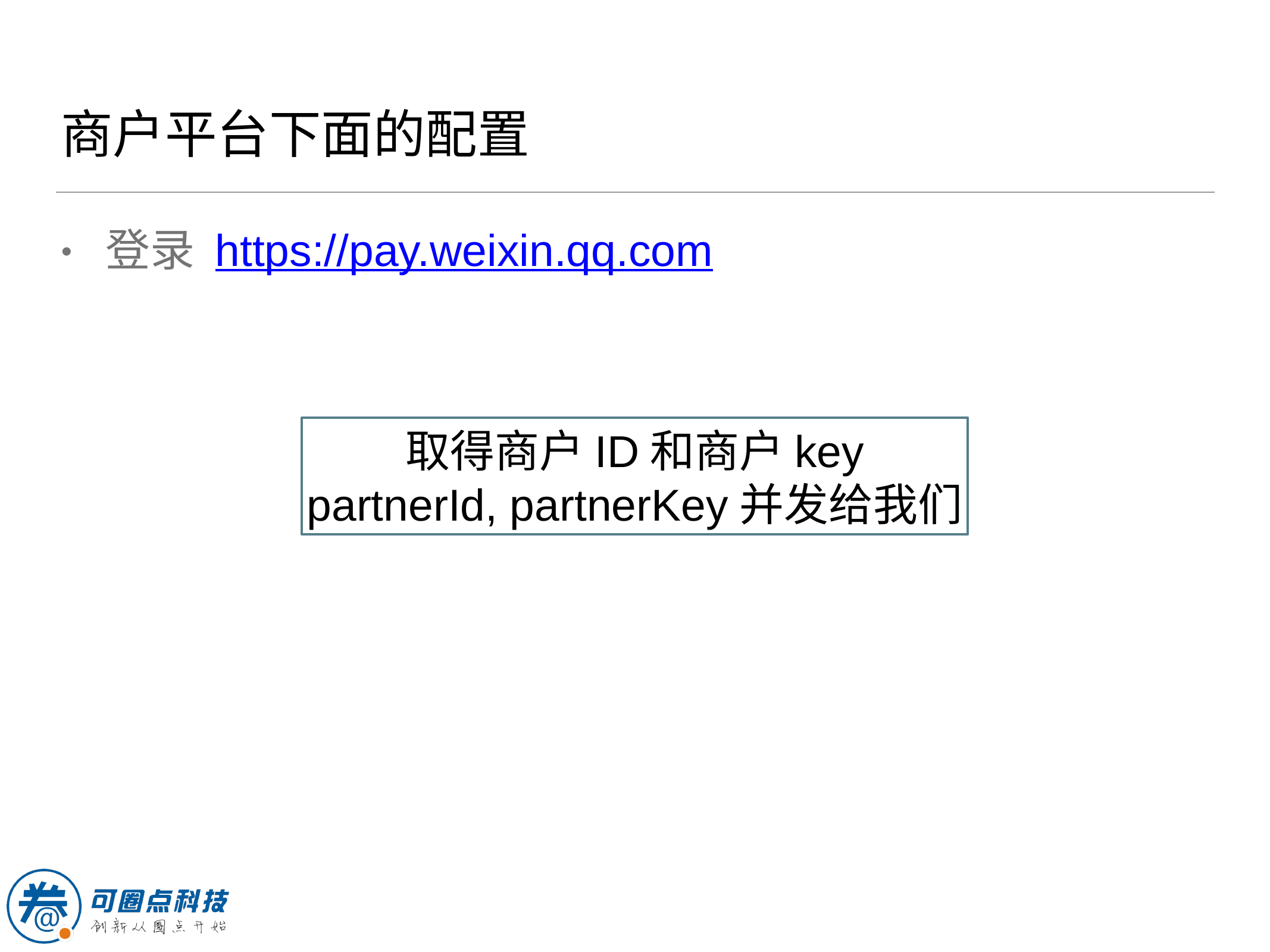

# 商户平台下面的配置
登录 https://pay.weixin.qq.com
取得商户ID和商户key
partnerId, partnerKey并发给我们
6